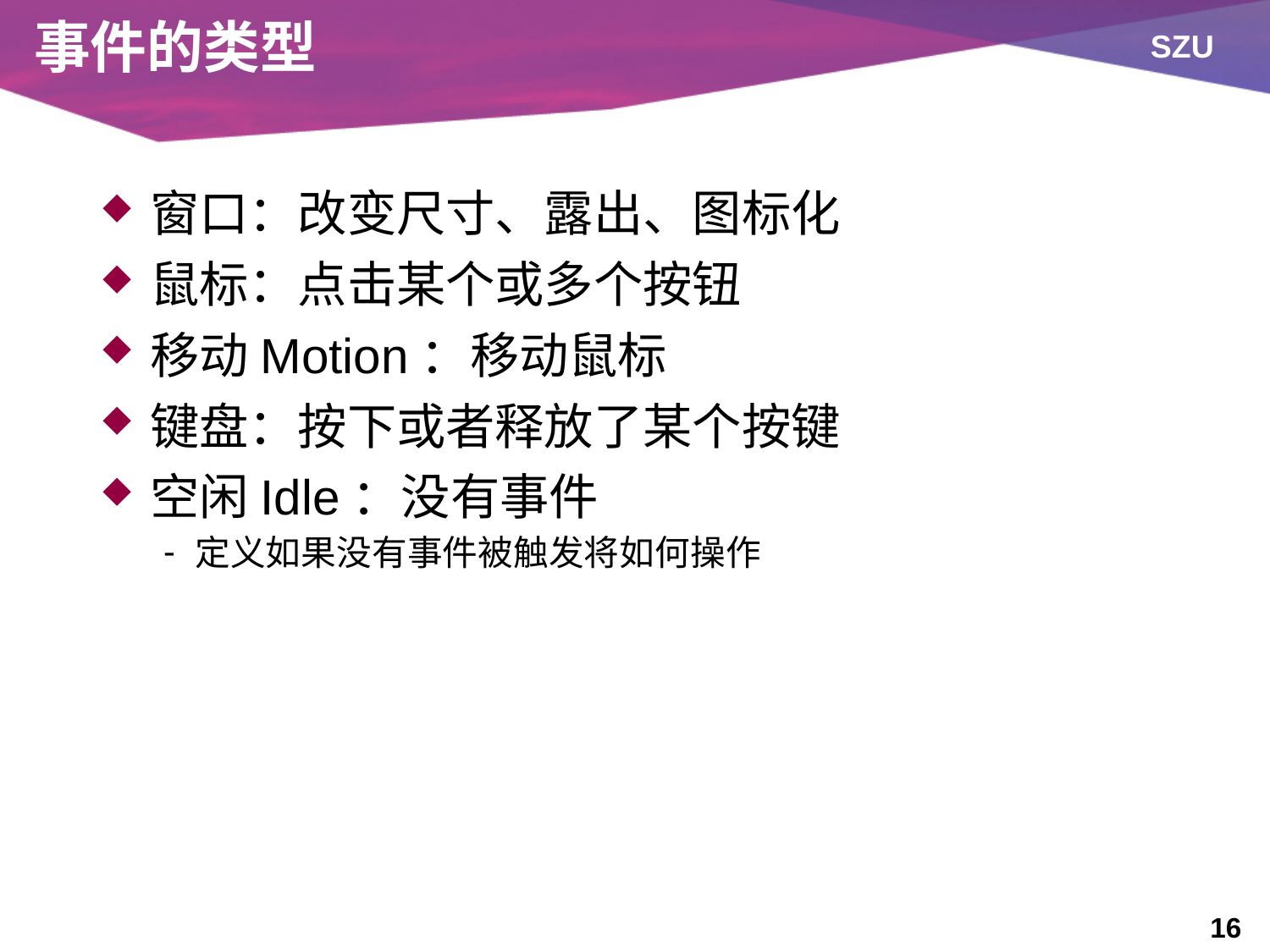

# 事件的类型
窗口：改变尺寸、露出、图标化
鼠标：点击某个或多个按钮
移动Motion：移动鼠标
键盘：按下或者释放了某个按键
空闲Idle：没有事件
定义如果没有事件被触发将如何操作
16